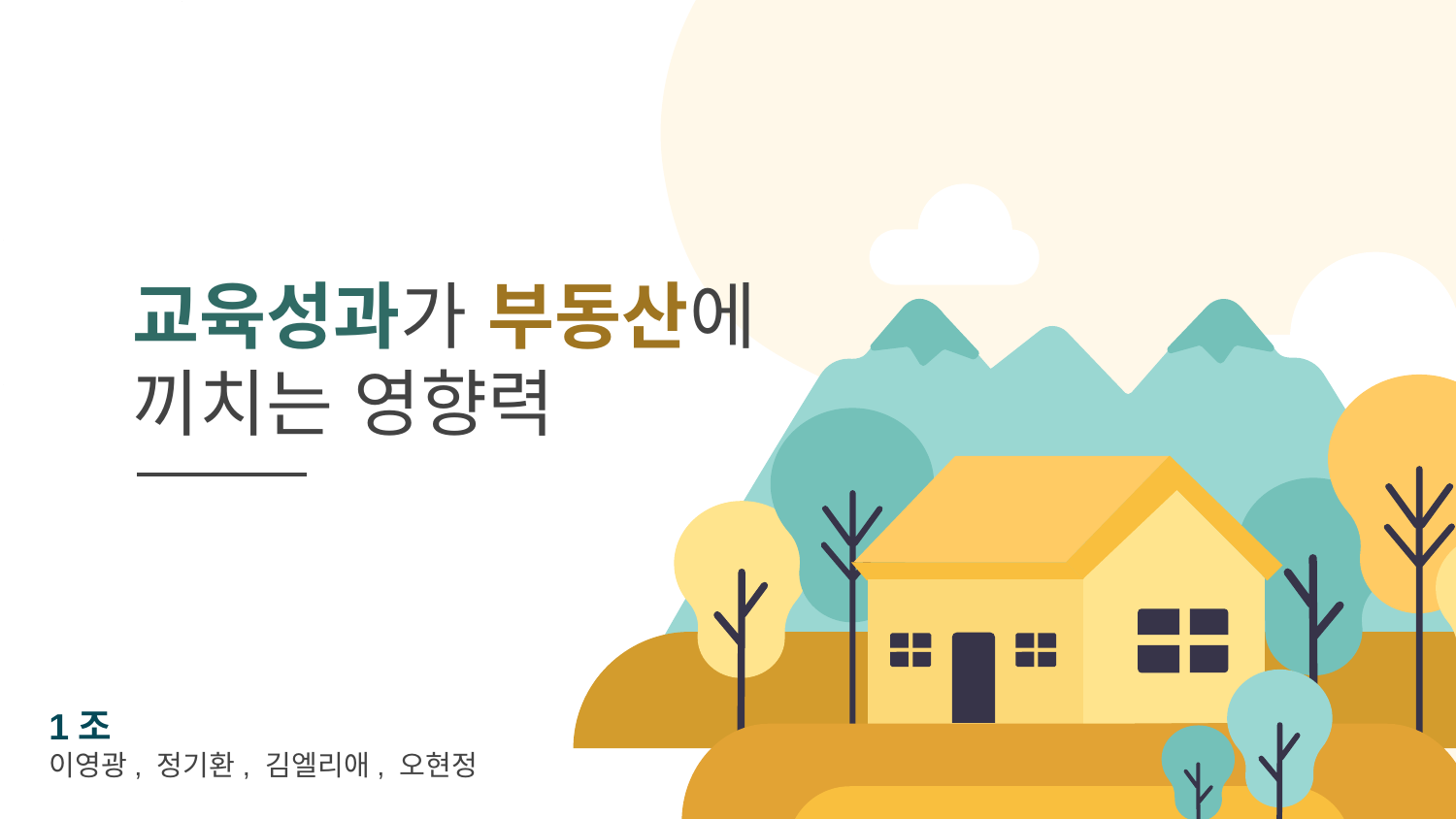

# 교육성과가 부동산에 끼치는 영향력

1조
이영광, 정기환, 김엘리애, 오현정